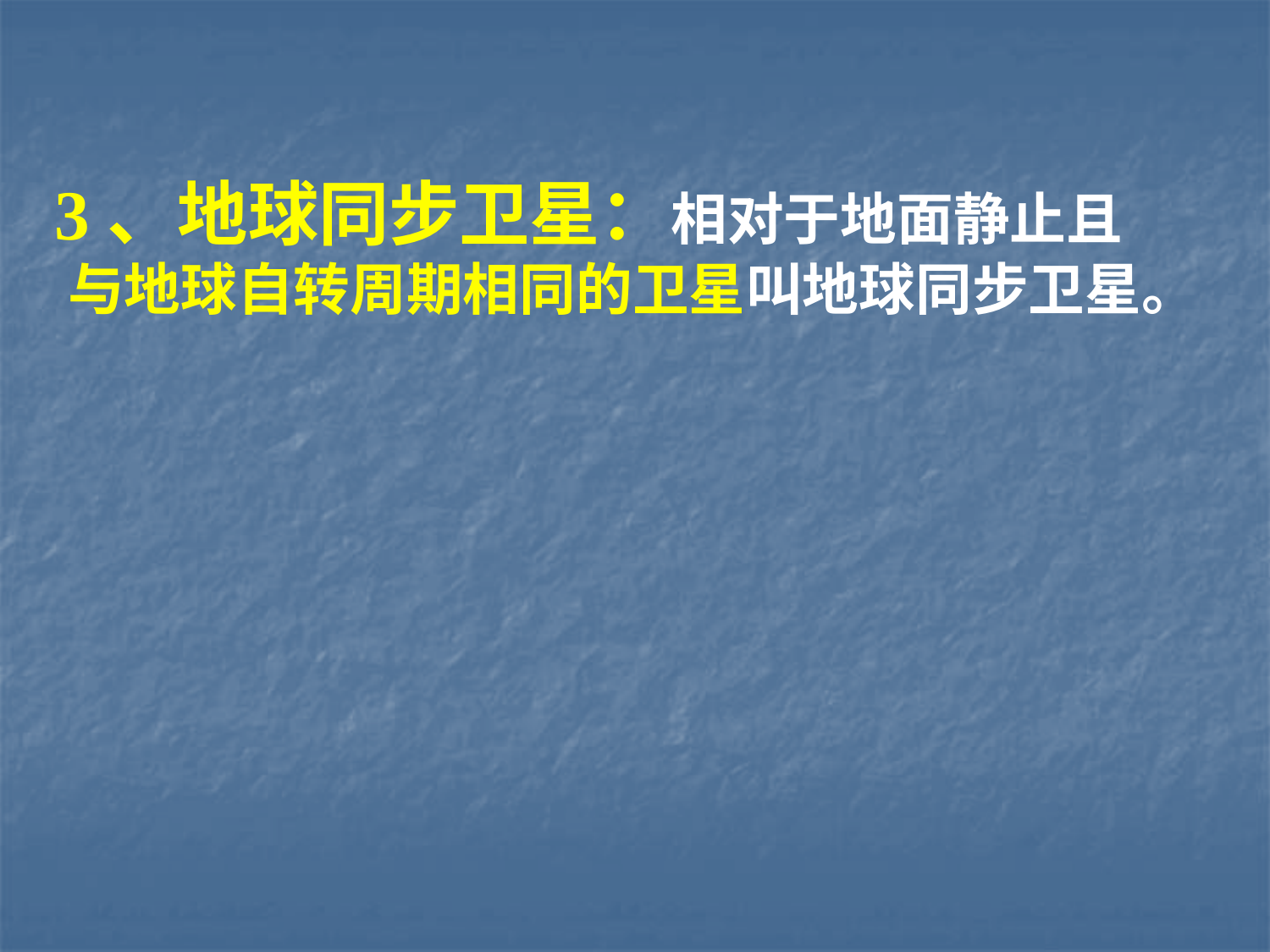

3、地球同步卫星：相对于地面静止且         与地球自转周期相同的卫星叫地球同步卫星。